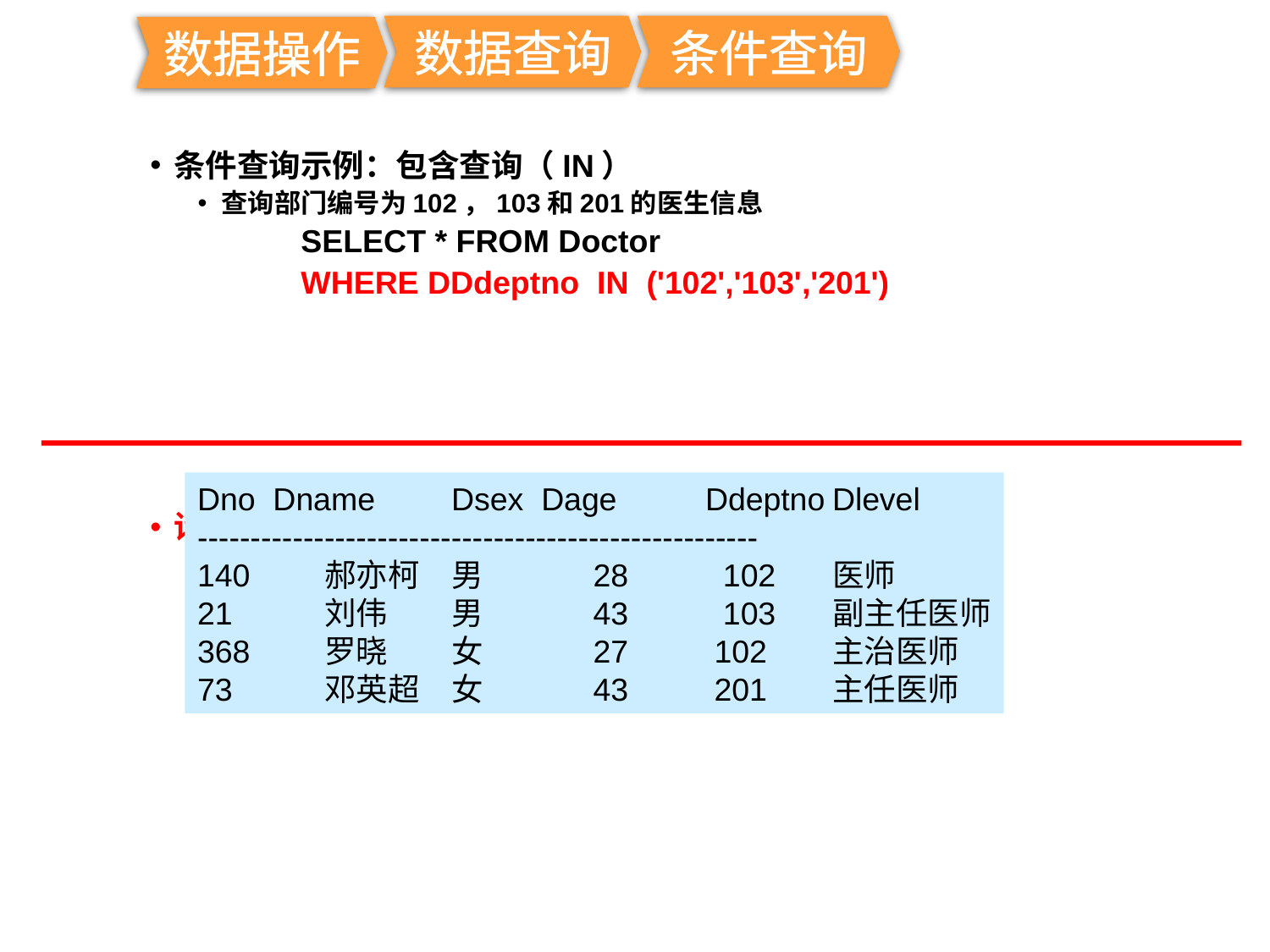

数据查询
条件查询
数据操作

条件查询示例：包含查询（IN）
查询部门编号为102，103和201的医生信息
		SELECT * FROM Doctor
		WHERE DDdeptno  IN  ('102','103','201')

请用OR条件表示？

Dno  Dname	Dsex  Dage	Ddeptno	Dlevel
-----------------------------------------------------
140	郝亦柯	男	 28	  102	医师
21	刘伟 	男	 43	  103	副主任医师
368	罗晓 	女	 27	 102	主治医师
73	邓英超	女	 43	 201	主任医师